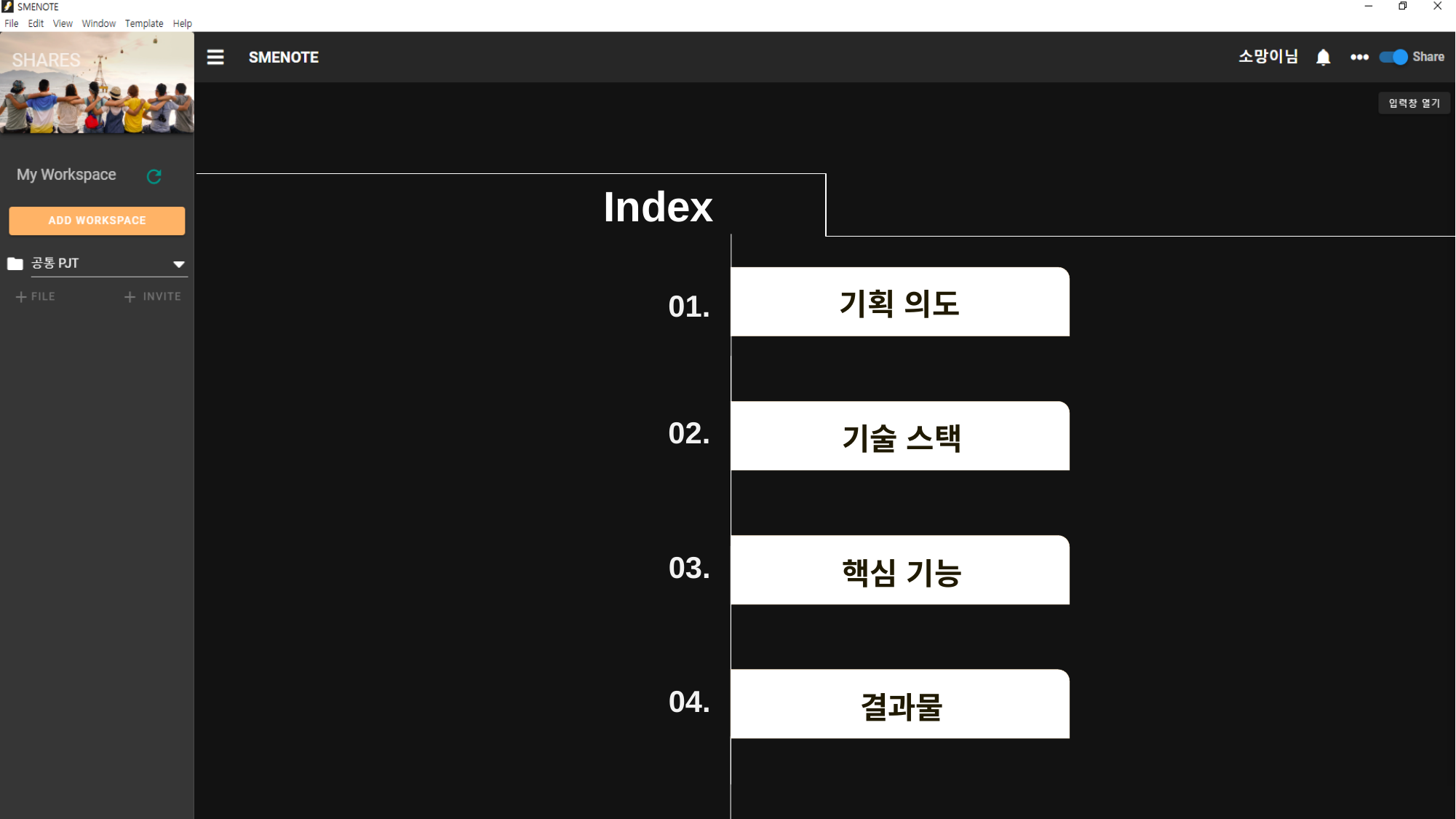

Index

기획 의도
01.

02.
기술 스택

03.
핵심 기능

04.
결과물